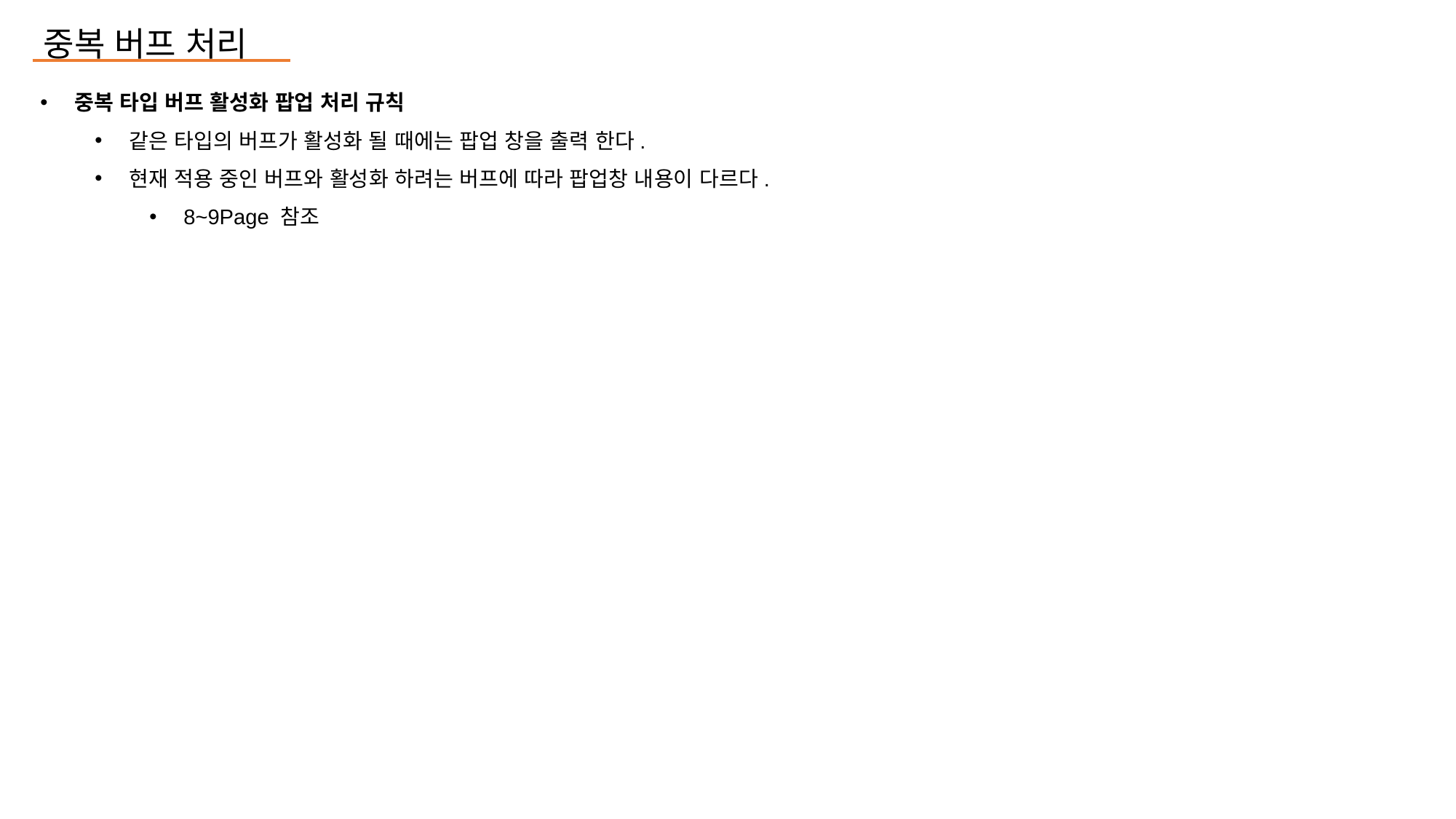

중복 버프 처리
중복 타입 버프 활성화 팝업 처리 규칙
같은 타입의 버프가 활성화 될 때에는 팝업 창을 출력 한다.
현재 적용 중인 버프와 활성화 하려는 버프에 따라 팝업창 내용이 다르다.
8~9Page 참조